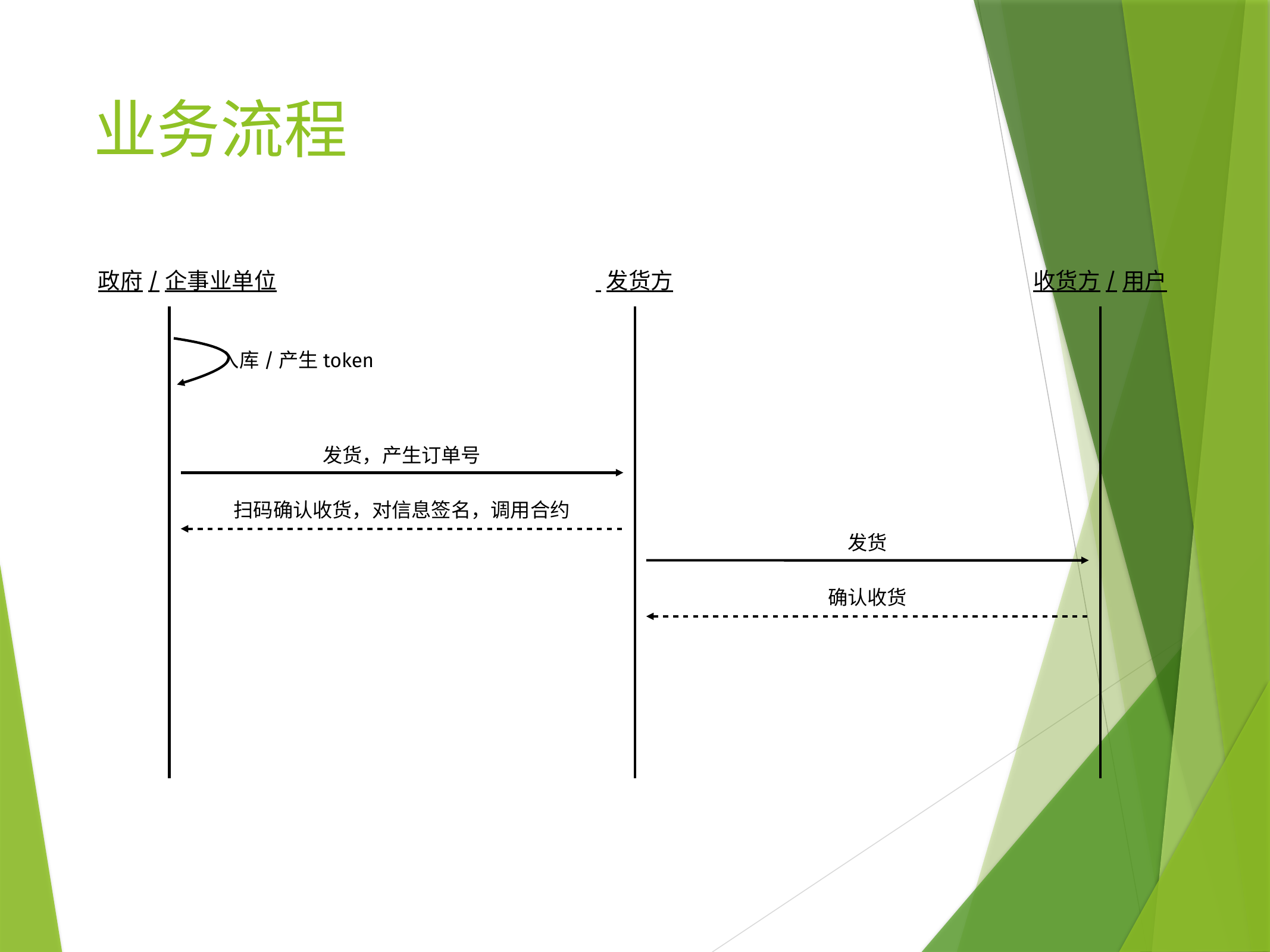

# 业务流程
政府/企事业单位
 发货方
收货方/用户

入库/产生token
发货，产生订单号

扫码确认收货，对信息签名，调用合约
发货

确认收货